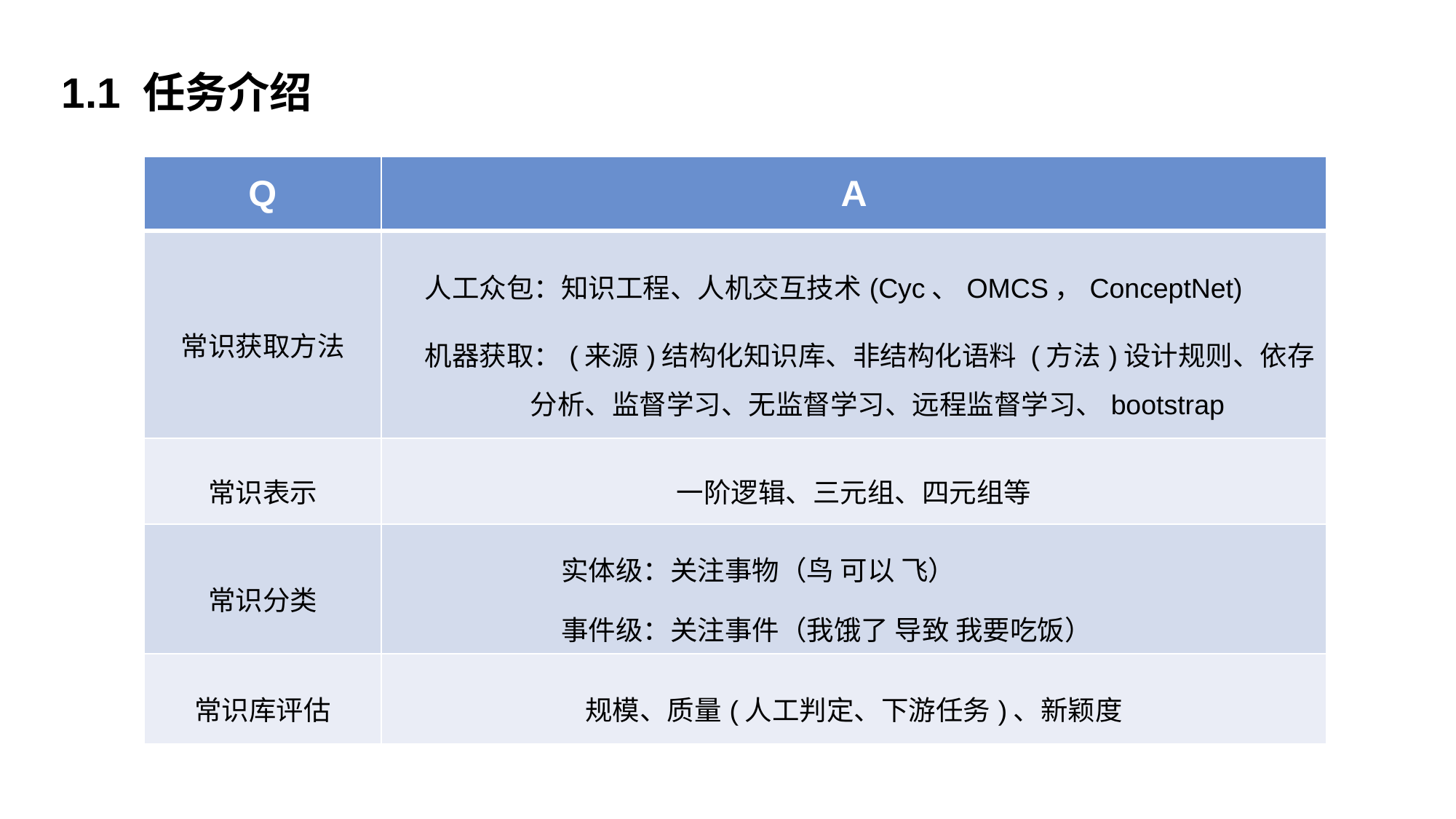

# 1.1 任务介绍
| Q | A |
| --- | --- |
| 常识获取方法 | 人工众包：知识工程、人机交互技术(Cyc、OMCS，ConceptNet) 机器获取：(来源)结构化知识库、非结构化语料 (方法)设计规则、依存 分析、监督学习、无监督学习、远程监督学习、bootstrap |
| 常识表示 | 一阶逻辑、三元组、四元组等 |
| 常识分类 | 实体级：关注事物（鸟 可以 飞） 事件级：关注事件（我饿了 导致 我要吃饭） |
| 常识库评估 | 规模、质量(人工判定、下游任务)、新颖度 |